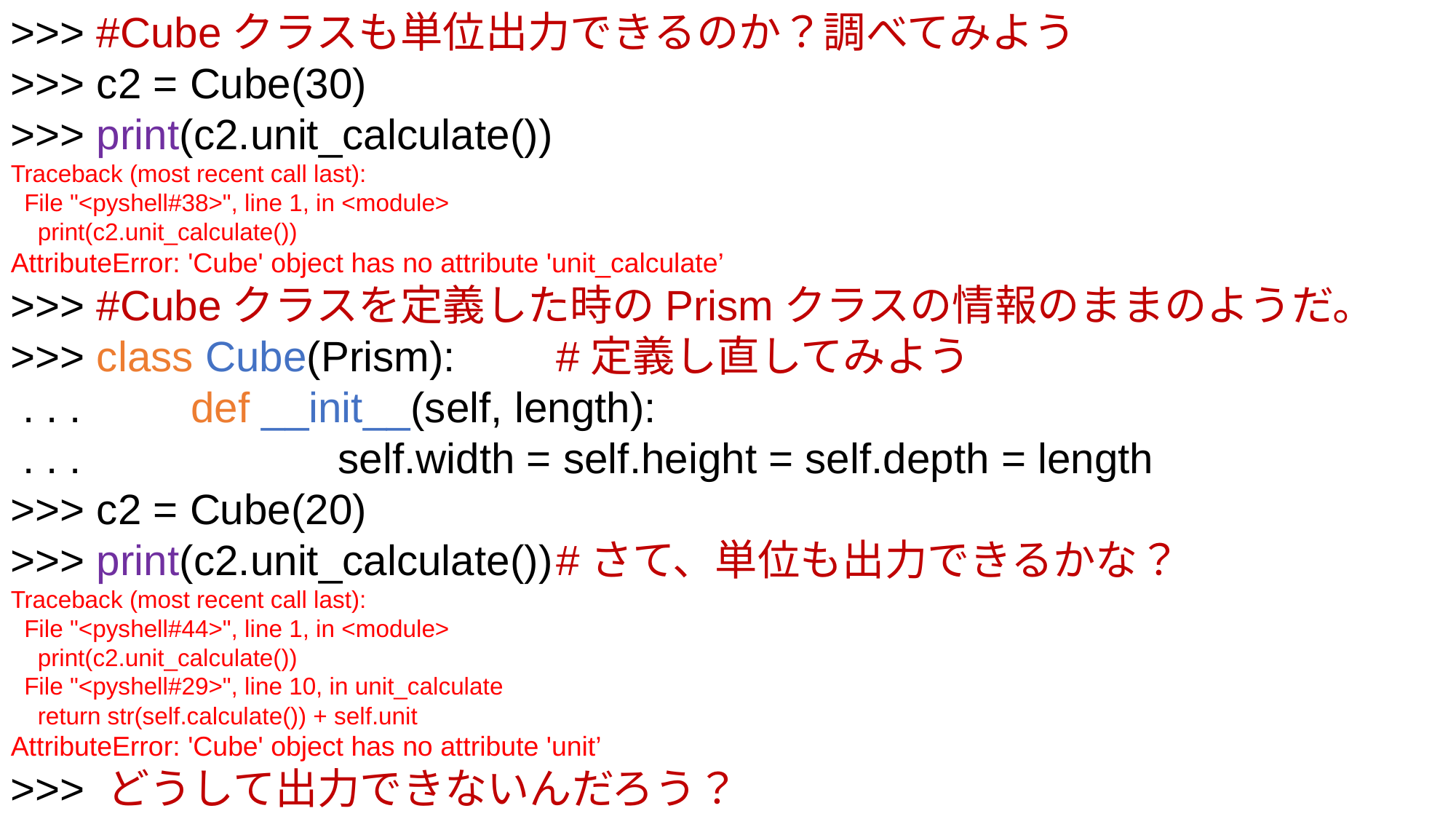

>>> #Cubeクラスも単位出力できるのか？調べてみよう
>>> c2 = Cube(30)
>>> print(c2.unit_calculate())
Traceback (most recent call last):
  File "<pyshell#38>", line 1, in <module>
    print(c2.unit_calculate())
AttributeError: 'Cube' object has no attribute 'unit_calculate’
>>> #Cubeクラスを定義した時のPrismクラスの情報のままのようだ。
>>> class Cube(Prism):	#定義し直してみよう
 . . .	      def __init__(self, length):
 . . .			self.width = self.height = self.depth = length
>>> c2 = Cube(20)
>>> print(c2.unit_calculate())	#さて、単位も出力できるかな？
Traceback (most recent call last):
  File "<pyshell#44>", line 1, in <module>
    print(c2.unit_calculate())
  File "<pyshell#29>", line 10, in unit_calculate
    return str(self.calculate()) + self.unit
AttributeError: 'Cube' object has no attribute 'unit’
>>> どうして出力できないんだろう？